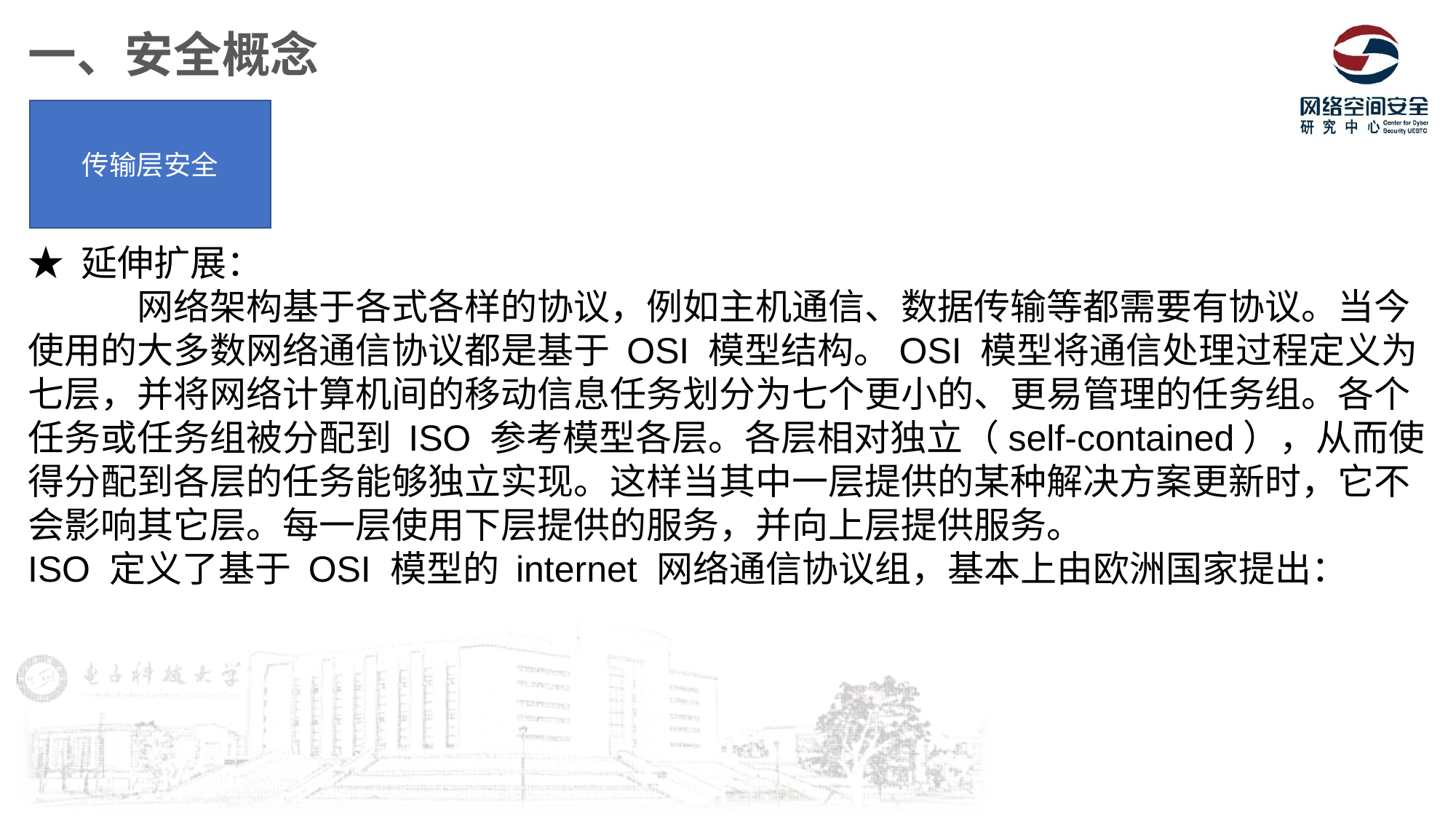

一、安全概念
传输层安全
★ 延伸扩展：
	网络架构基于各式各样的协议，例如主机通信、数据传输等都需要有协议。当今使用的大多数网络通信协议都是基于 OSI 模型结构。OSI 模型将通信处理过程定义为七层，并将网络计算机间的移动信息任务划分为七个更小的、更易管理的任务组。各个任务或任务组被分配到 ISO 参考模型各层。各层相对独立（self-contained），从而使得分配到各层的任务能够独立实现。这样当其中一层提供的某种解决方案更新时，它不会影响其它层。每一层使用下层提供的服务，并向上层提供服务。
ISO 定义了基于 OSI 模型的 internet 网络通信协议组，基本上由欧洲国家提出：